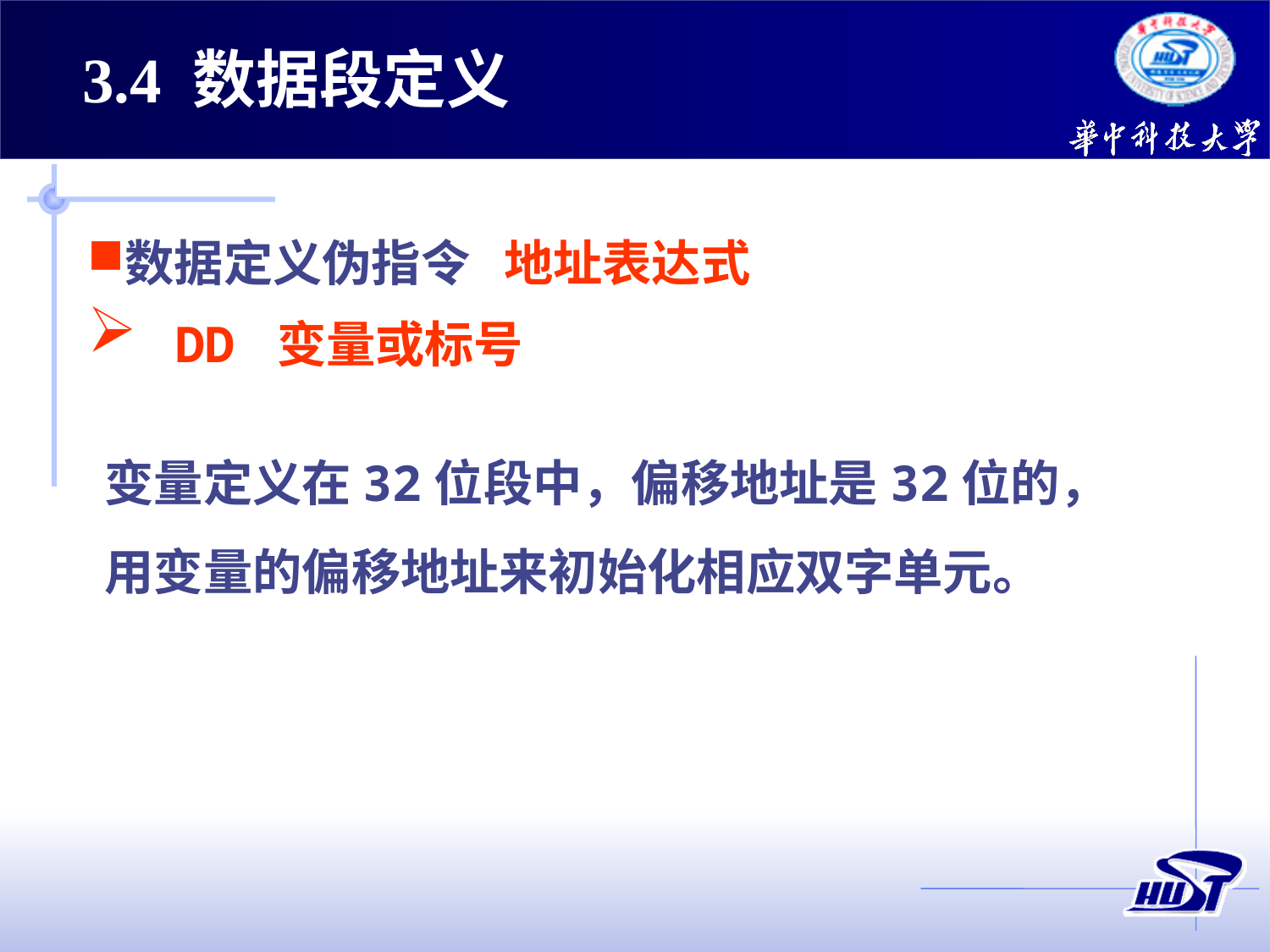

3.4 数据段定义
数据定义伪指令   地址表达式
 DD 变量或标号
变量定义在32位段中，偏移地址是32位的，用变量的偏移地址来初始化相应双字单元。